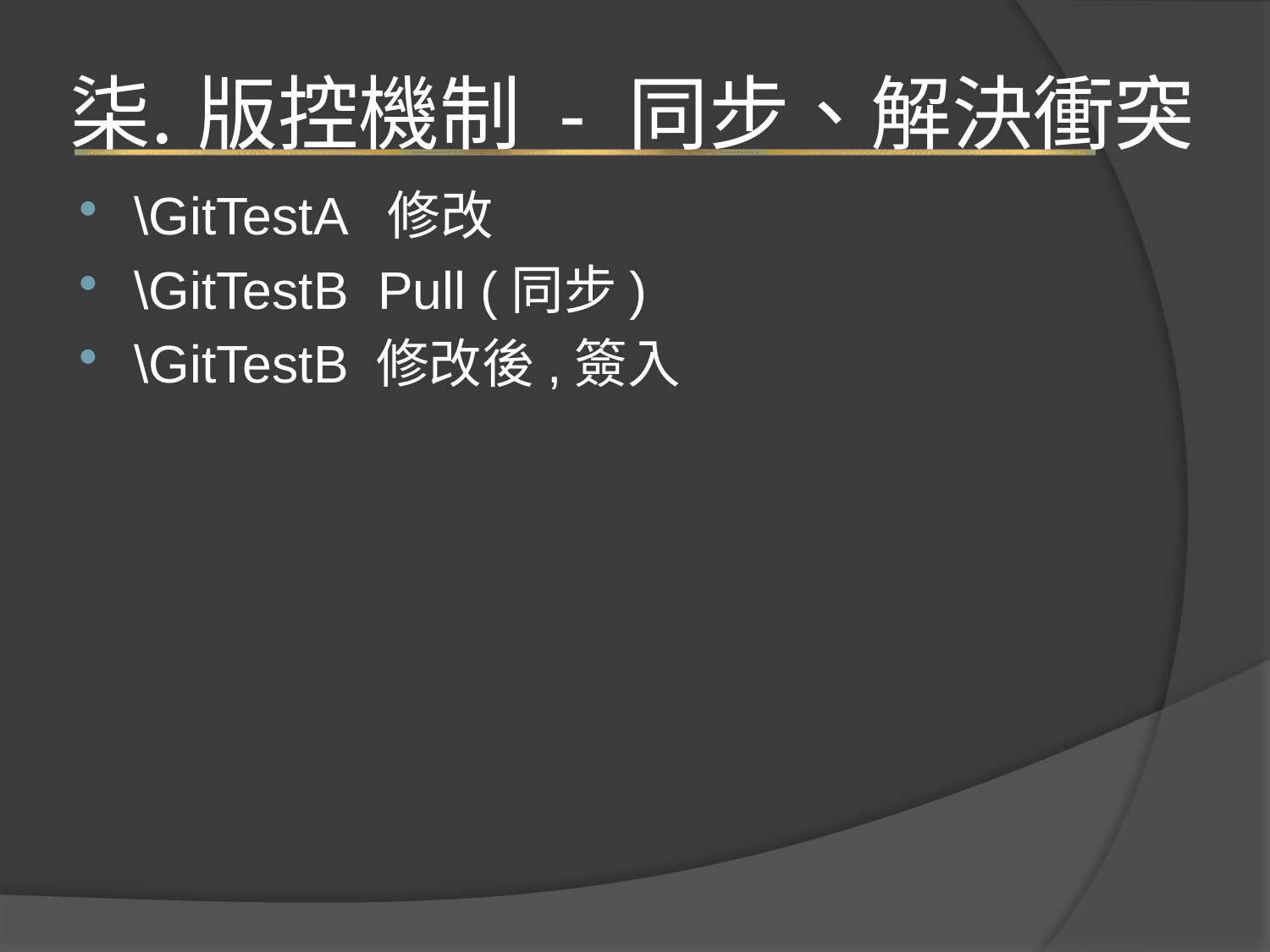

# 版控機制 - 同步、解決衝突
\GitTestA  修改
\GitTestB  Pull (同步)
\GitTestB 修改後,簽入